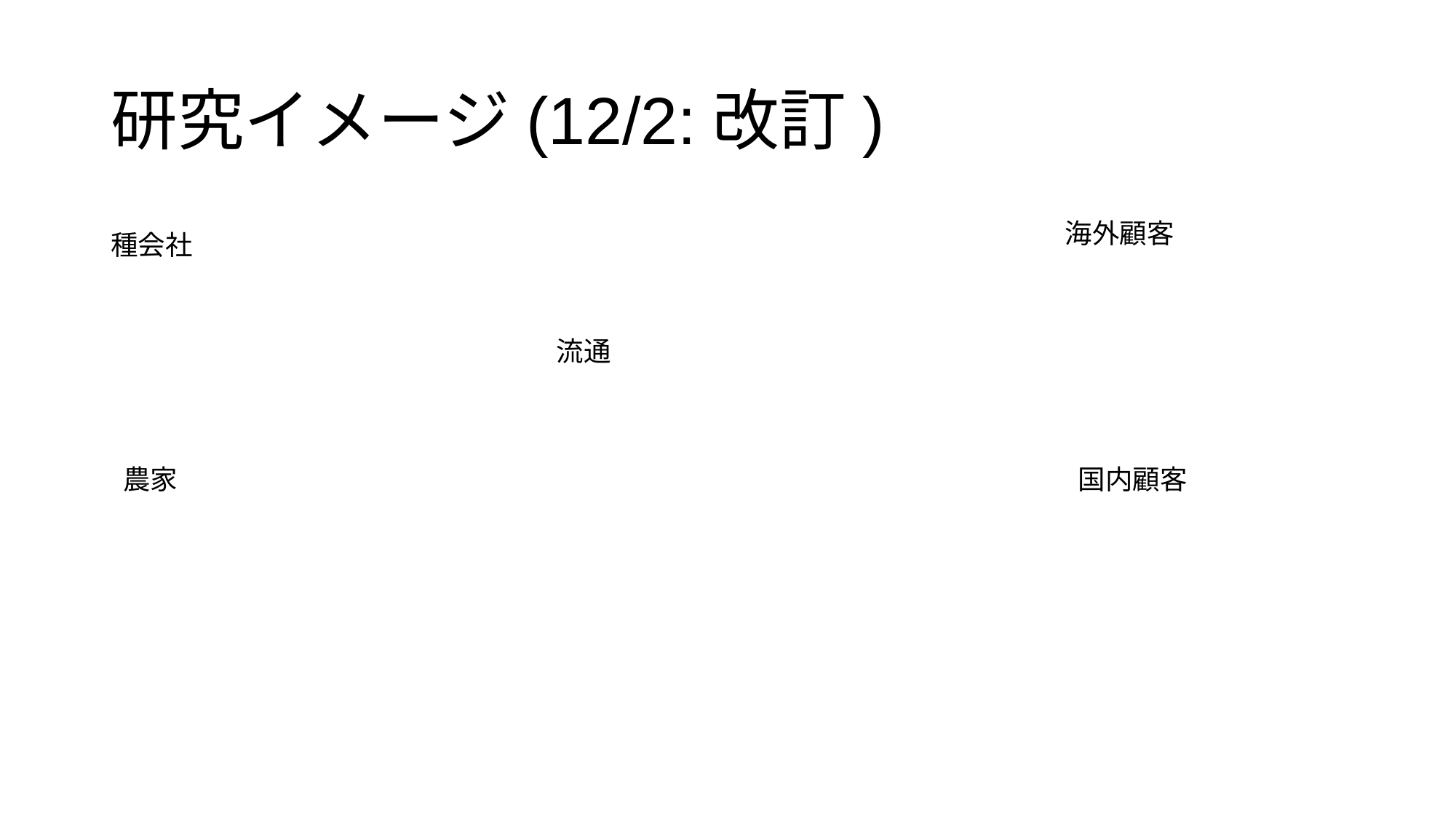

# 研究イメージ(12/2:改訂)
海外顧客
種会社
流通
農家
国内顧客